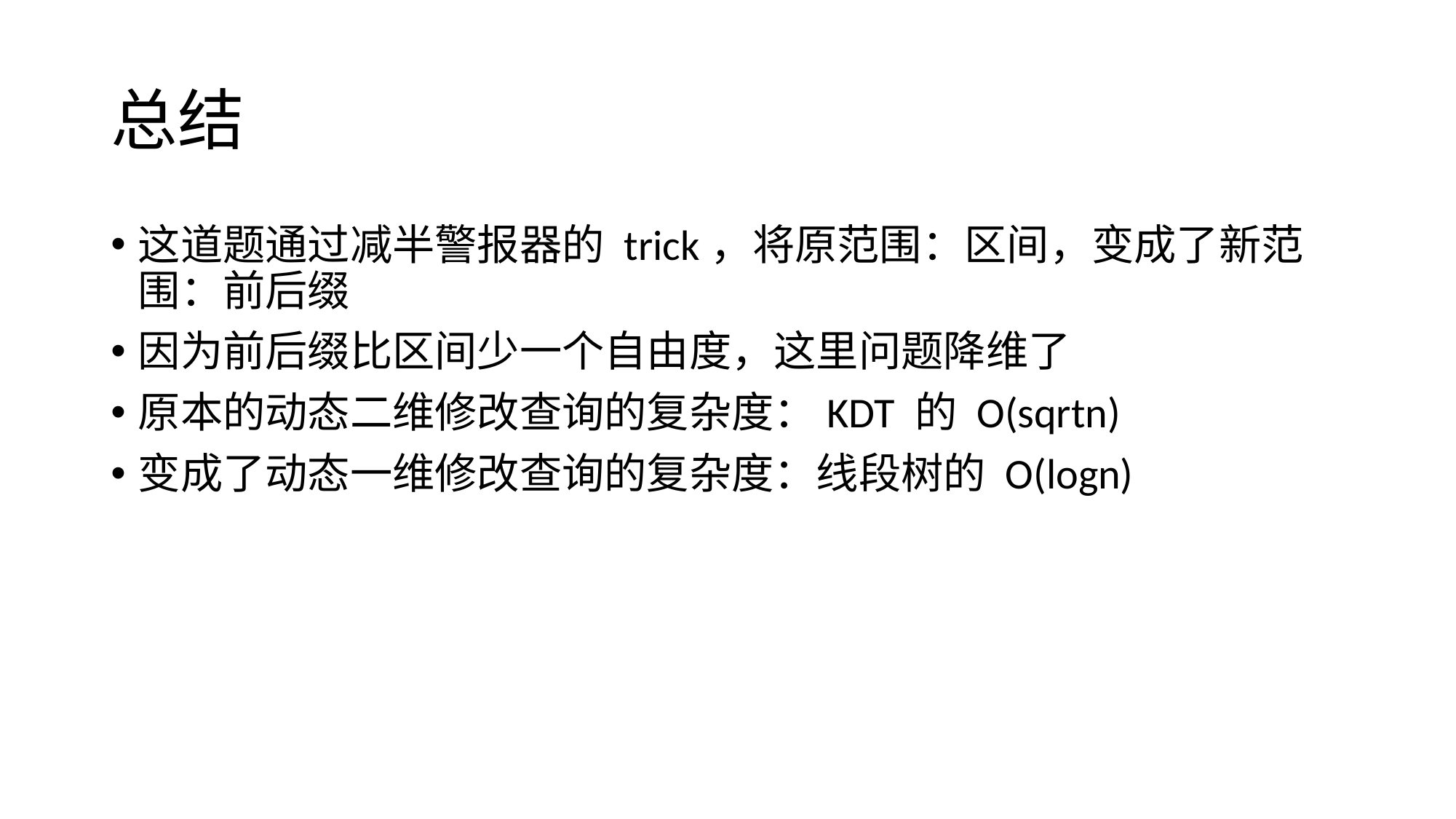

# 总结
这道题通过减半警报器的 trick，将原范围：区间，变成了新范围：前后缀
因为前后缀比区间少一个自由度，这里问题降维了
原本的动态二维修改查询的复杂度：KDT 的 O(sqrtn)
变成了动态一维修改查询的复杂度：线段树的 O(logn)